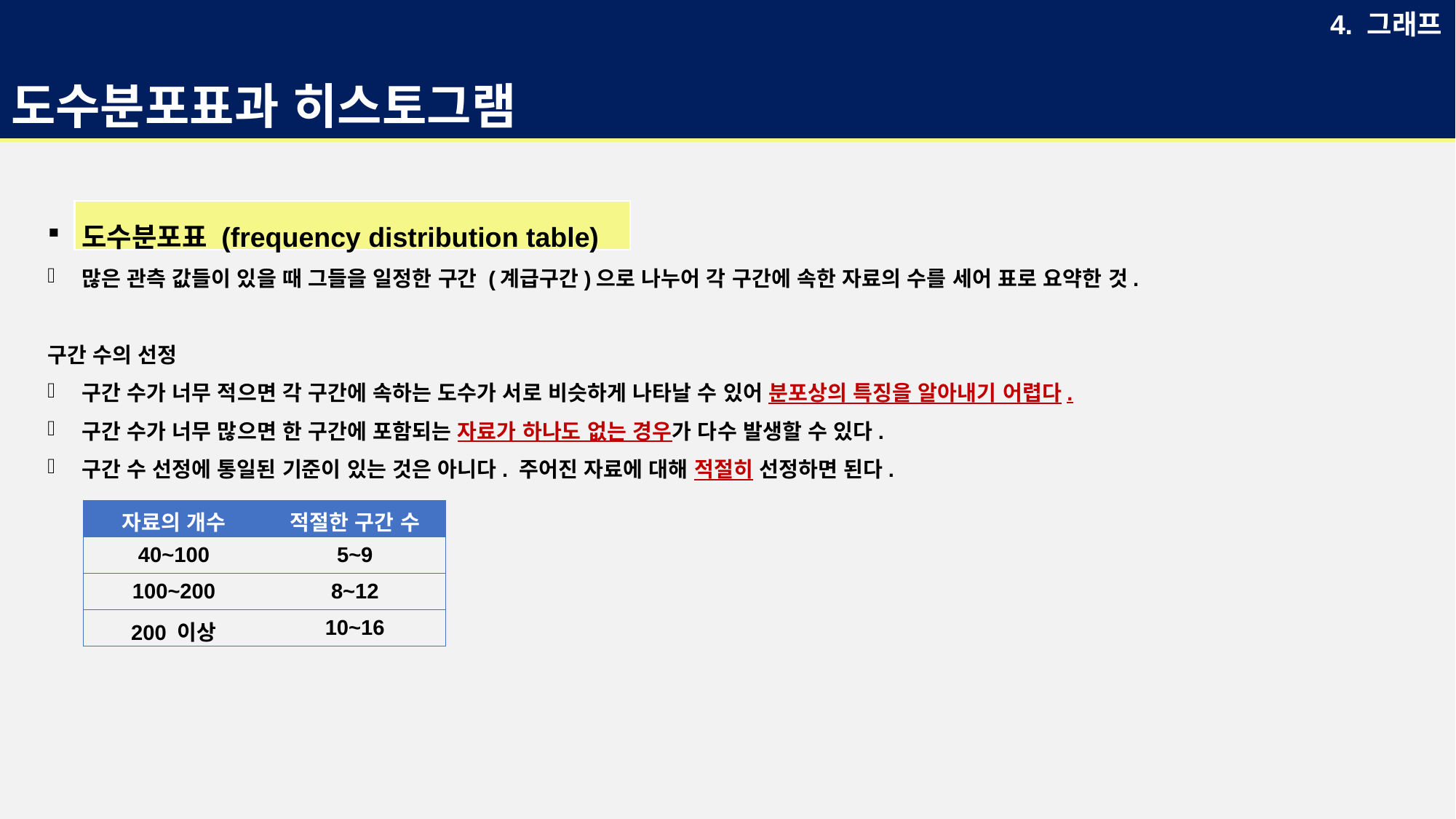

# 도수분포표과 히스토그램
4. 그래프
도수분포표 (frequency distribution table)
많은 관측 값들이 있을 때 그들을 일정한 구간 (계급구간)으로 나누어 각 구간에 속한 자료의 수를 세어 표로 요약한 것.

구간 수의 선정
구간 수가 너무 적으면 각 구간에 속하는 도수가 서로 비슷하게 나타날 수 있어 분포상의 특징을 알아내기 어렵다.
구간 수가 너무 많으면 한 구간에 포함되는 자료가 하나도 없는 경우가 다수 발생할 수 있다.
구간 수 선정에 통일된 기준이 있는 것은 아니다. 주어진 자료에 대해 적절히 선정하면 된다.

| 자료의 개수 | 적절한 구간 수 |
| --- | --- |
| 40~100 | 5~9 |
| 100~200 | 8~12 |
| 200 이상 | 10~16 |